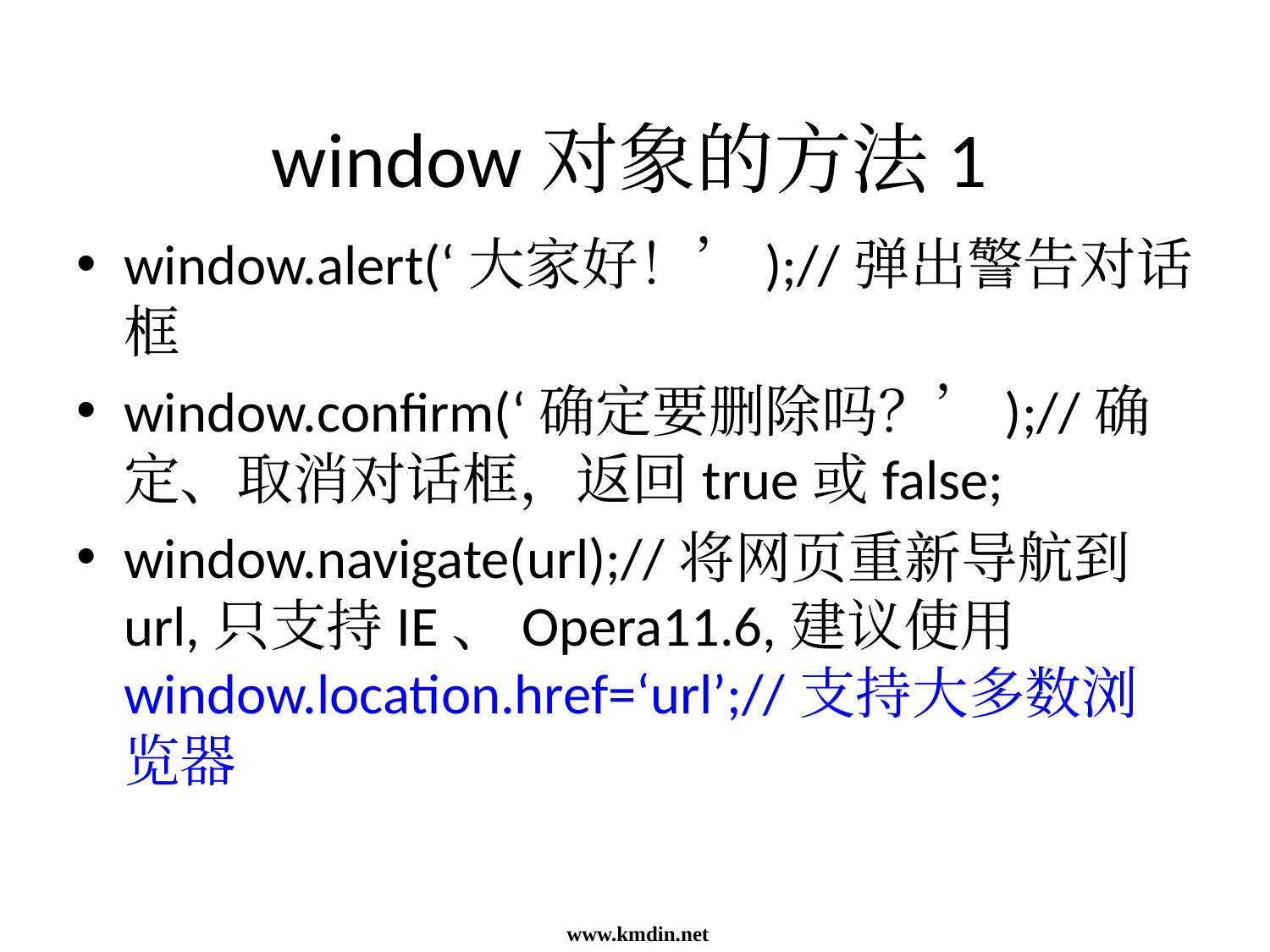

window.alert(‘大家好！’);//弹出警告对话框
window.confirm(‘确定要删除吗？’);//确定、取消对话框，返回true或false;
window.navigate(url);//将网页重新导航到url,只支持IE、Opera11.6,建议使用window.location.href=‘url’;//支持大多数浏览器
window对象的方法1